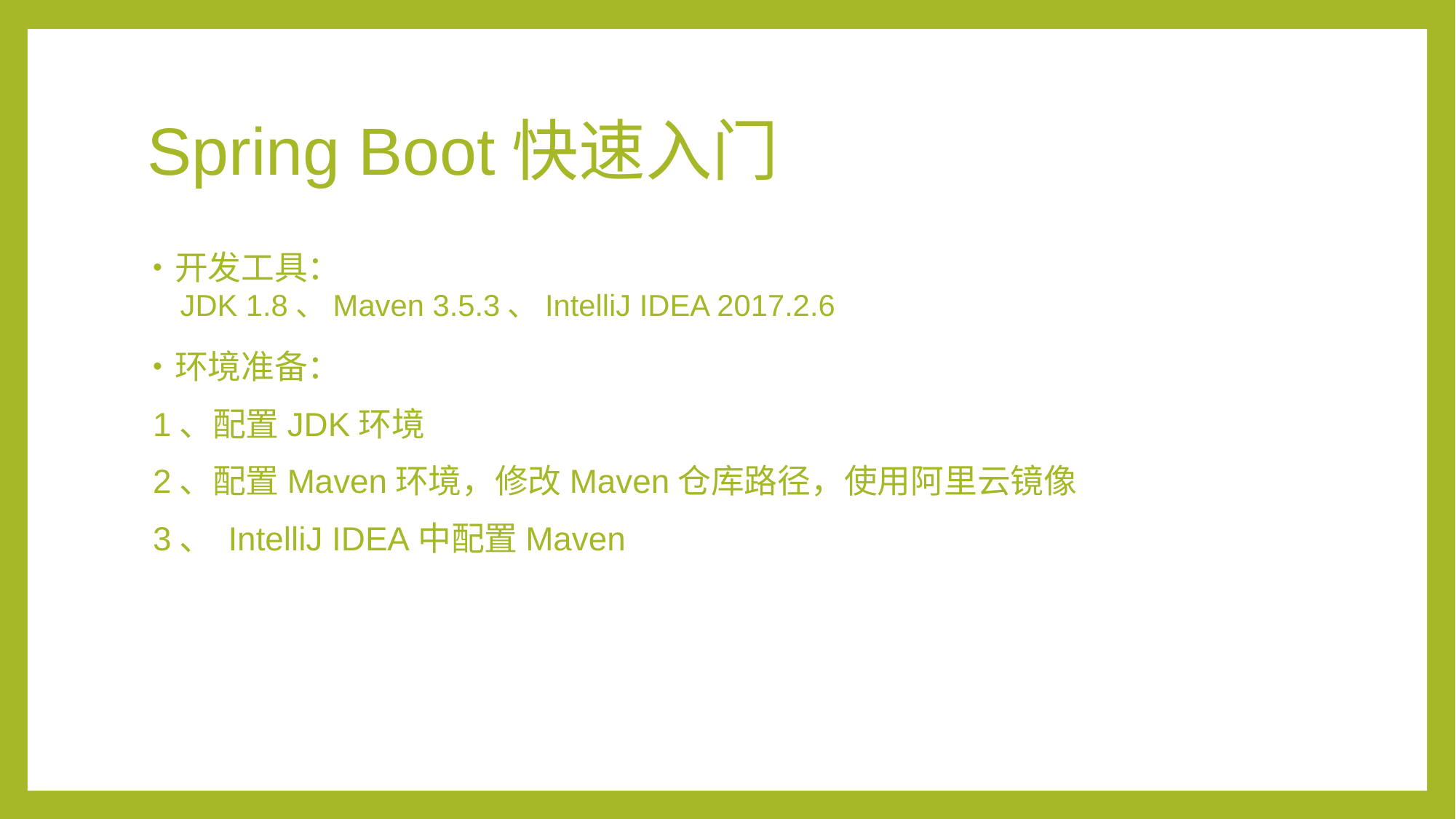

# Spring Boot快速入门
开发工具：
JDK 1.8、Maven 3.5.3、IntelliJ IDEA 2017.2.6
环境准备：
1、配置JDK环境
2、配置Maven环境，修改Maven仓库路径，使用阿里云镜像
3、 IntelliJ IDEA中配置Maven